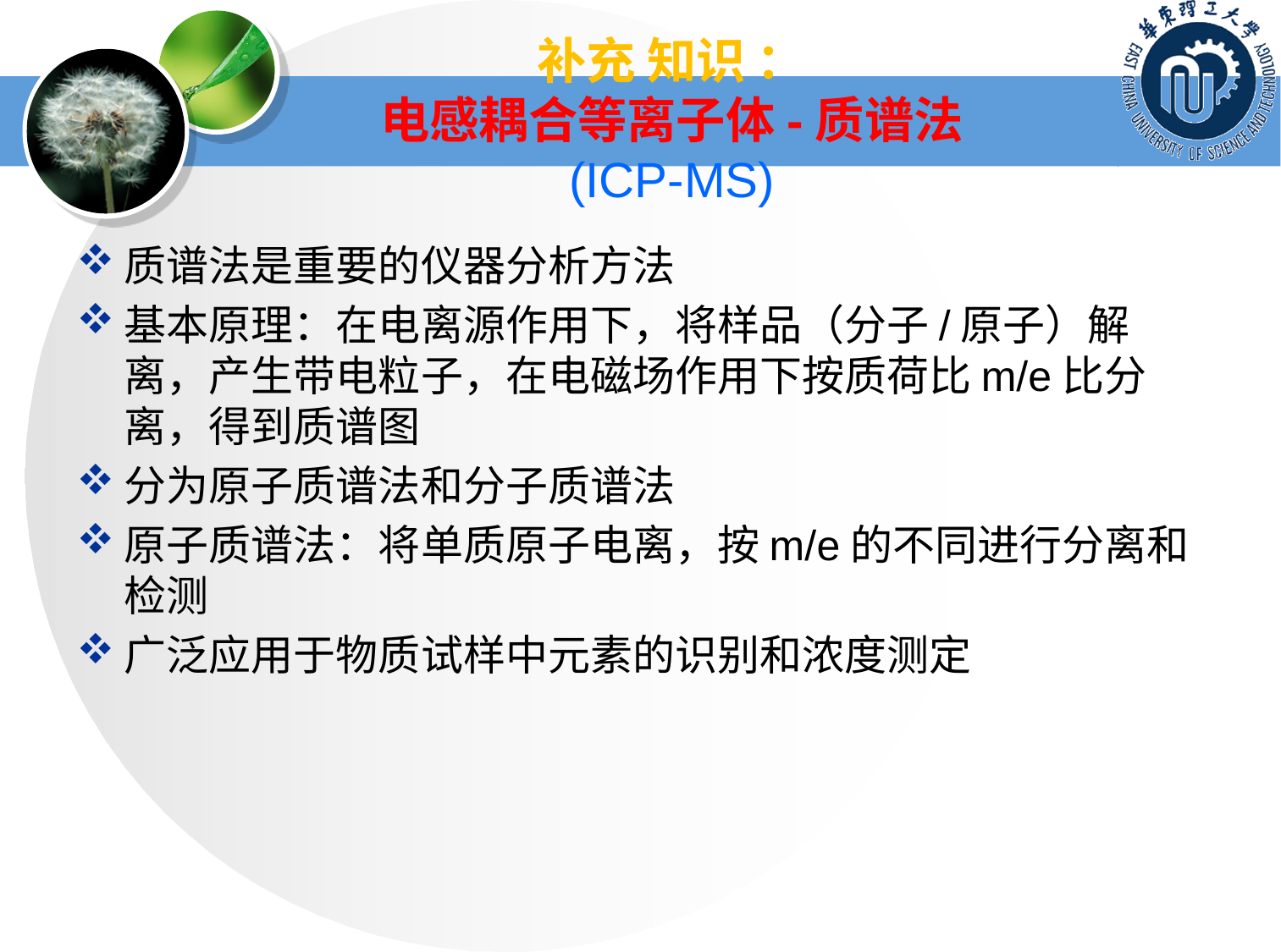

补充 知识 ：
电感耦合等离子体-质谱法
(ICP-MS)
质谱法是重要的仪器分析方法
基本原理：在电离源作用下，将样品（分子/原子）解离，产生带电粒子，在电磁场作用下按质荷比m/e比分离，得到质谱图
分为原子质谱法和分子质谱法
原子质谱法：将单质原子电离，按m/e的不同进行分离和检测
广泛应用于物质试样中元素的识别和浓度测定